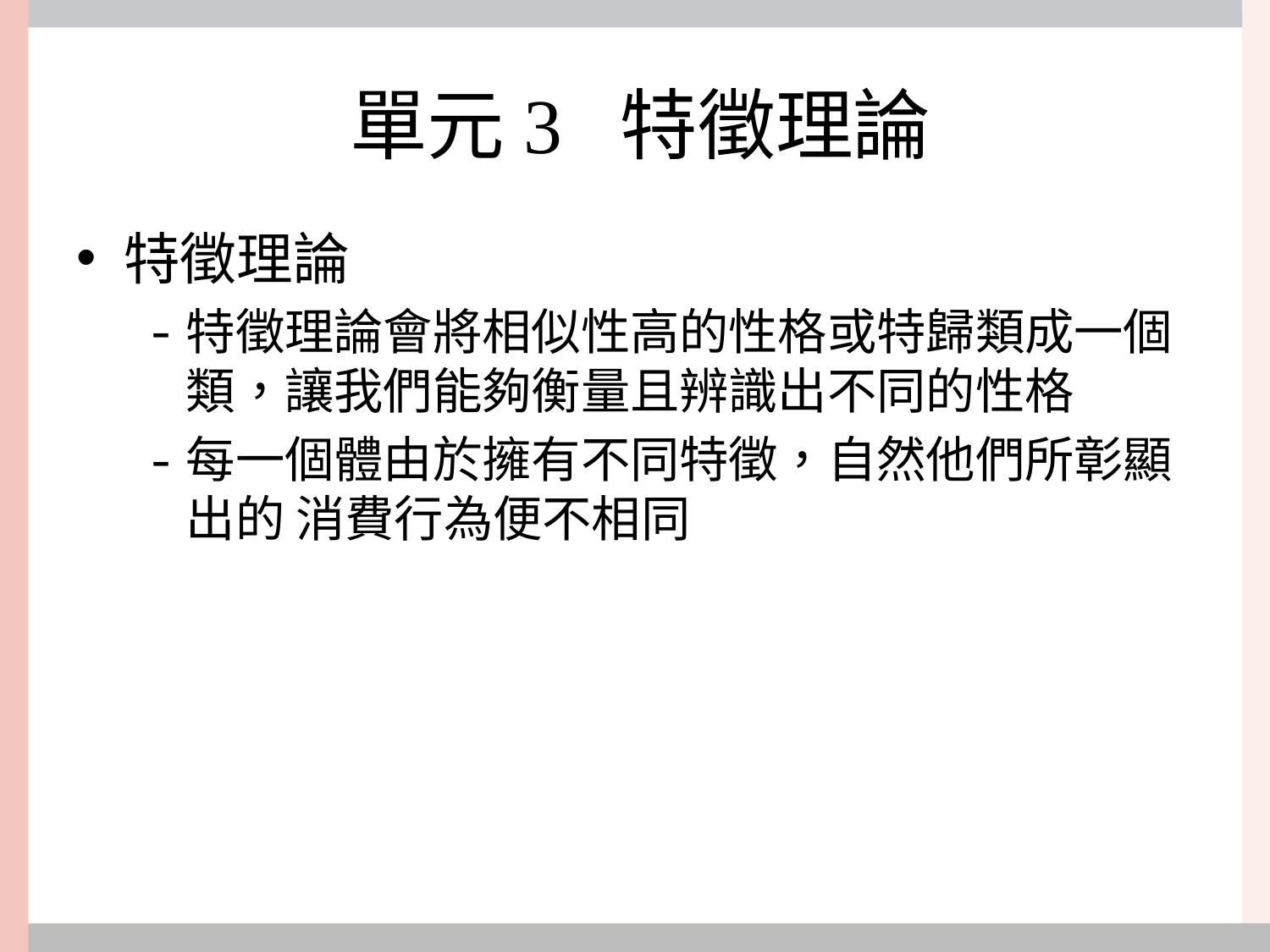

# 單元3  特徵理論
特徵理論
特徵理論會將相似性高的性格或特歸類成一個類，讓我們能夠衡量且辨識出不同的性格
每一個體由於擁有不同特徵，自然他們所彰顯出的 消費行為便不相同